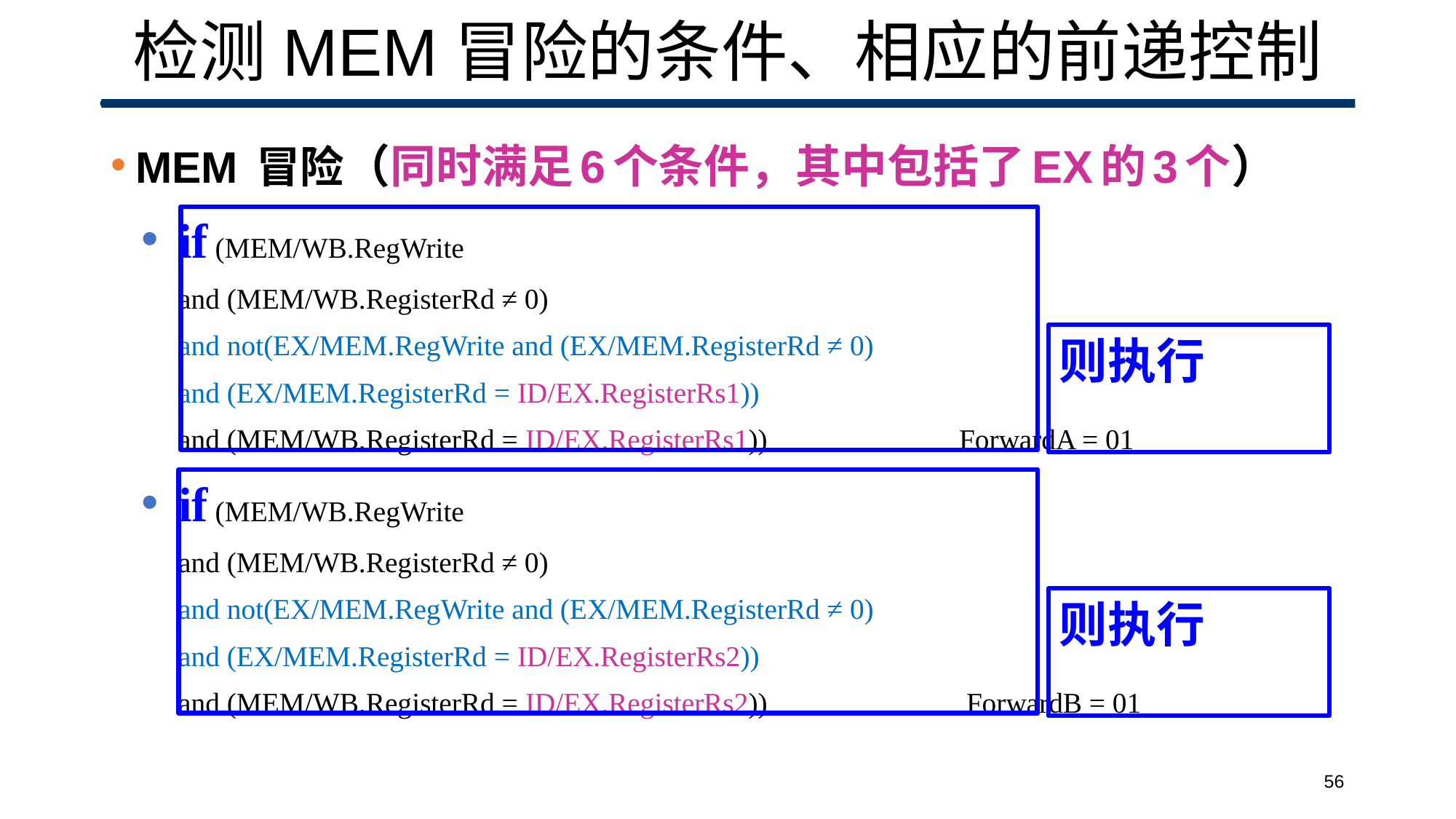

# 检测MEM冒险的条件、相应的前递控制
MEM 冒险（同时满足6个条件，其中包括了EX的3个）
if (MEM/WB.RegWrite
	and (MEM/WB.RegisterRd ≠ 0)
	and not(EX/MEM.RegWrite and (EX/MEM.RegisterRd ≠ 0)
		and (EX/MEM.RegisterRd = ID/EX.RegisterRs1))
	and (MEM/WB.RegisterRd = ID/EX.RegisterRs1))                           ForwardA = 01
if (MEM/WB.RegWrite
	and (MEM/WB.RegisterRd ≠ 0)
	and not(EX/MEM.RegWrite and (EX/MEM.RegisterRd ≠ 0)
		and (EX/MEM.RegisterRd = ID/EX.RegisterRs2))
	and (MEM/WB.RegisterRd = ID/EX.RegisterRs2))                            ForwardB = 01

则执行

则执行

56